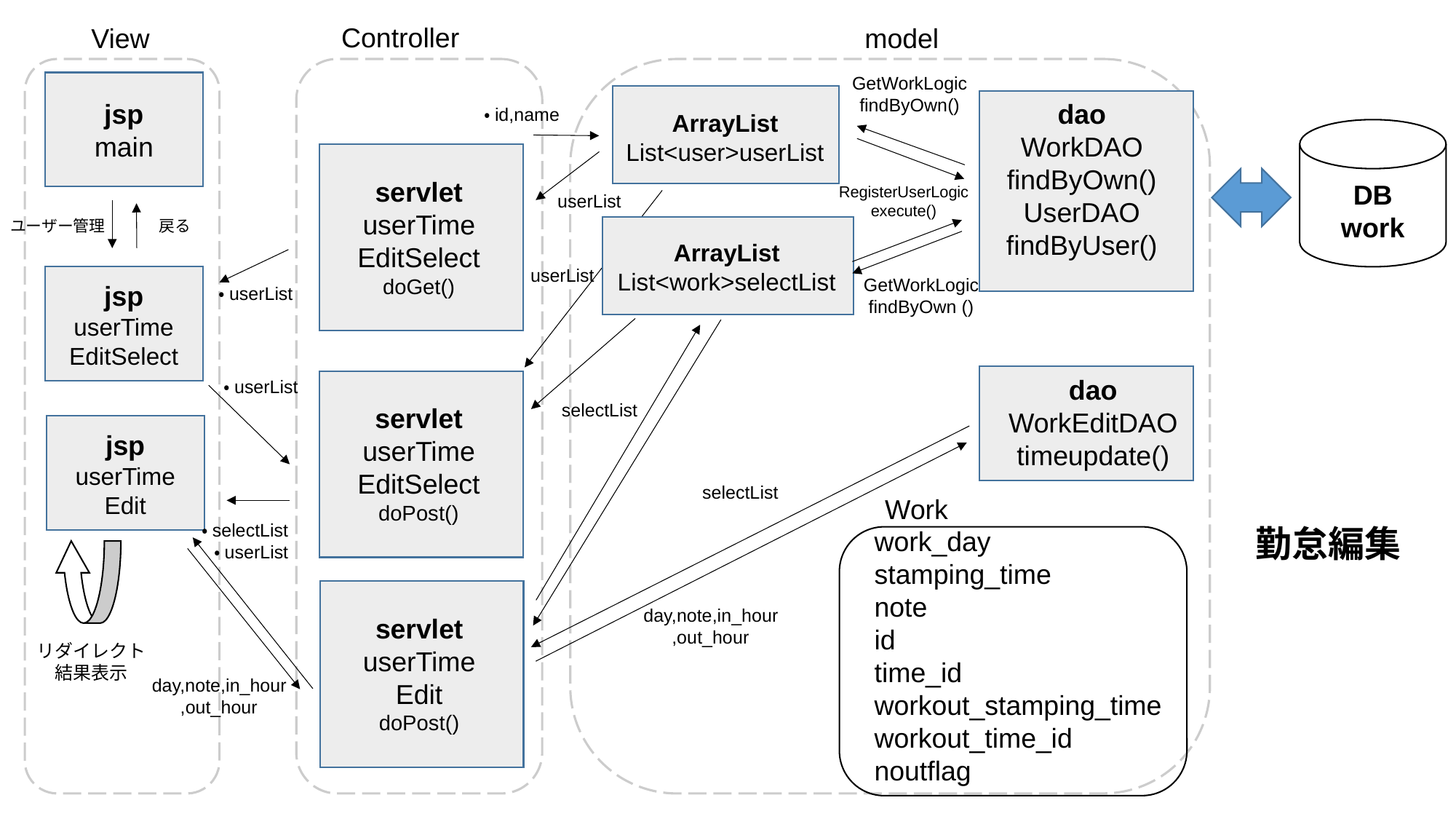

Controller
View
model
GetWorkLogic
findByOwn()

jsp
main

ArrayList
List<user>userList
dao
WorkDAO
findByOwn()
UserDAO
findByUser()

・id,name

DB
work

servlet
userTime
EditSelect
doGet()

RegisterUserLogic
execute()
userList
ユーザー管理
戻る

ArrayList
List<work>selectList
userList

jsp
userTime
EditSelect
GetWorkLogic
findByOwn ()
・userList

  ・userList

dao
WorkEditDAO
timeupdate()

servlet
userTime
EditSelect
doPost()
selectList

jsp
userTime
Edit
selectList
Work
・selectList
  ・userList
勤怠編集
work_day
stamping_time
note
id
time_id
workout_stamping_time
workout_time_id
noutflag

servlet
userTime
Edit
doPost()
day,note,in_hour,out_hour
リダイレクト
結果表示
day,note,in_hour,out_hour